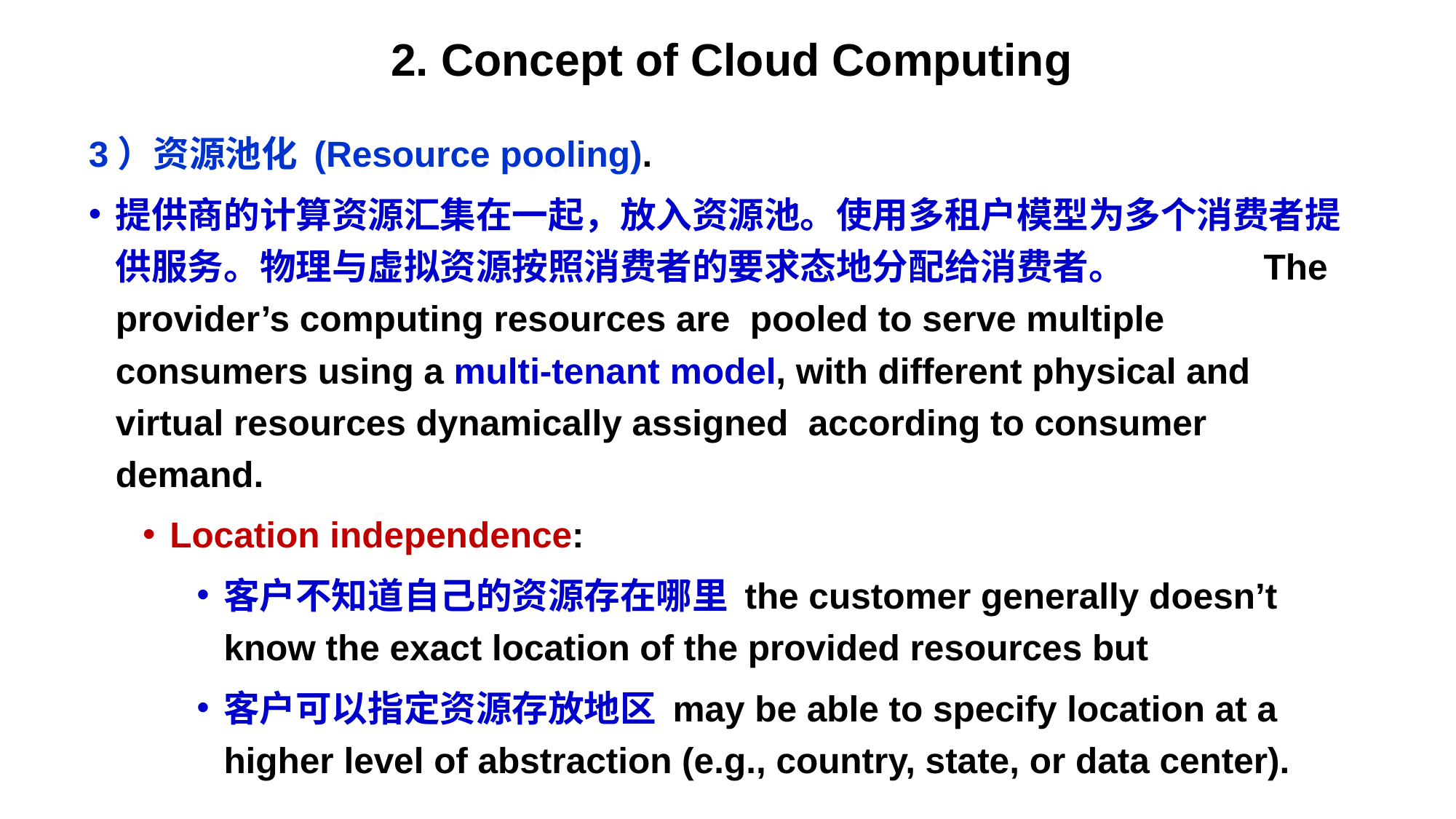

2. Concept of Cloud Computing
3）资源池化 (Resource pooling).
提供商的计算资源汇集在一起，放入资源池。使用多租户模型为多个消费者提供服务。物理与虚拟资源按照消费者的要求态地分配给消费者。                The provider’s computing resources are  pooled to serve multiple consumers using a multi-tenant model, with different physical and virtual resources dynamically assigned  according to consumer demand.
Location independence:
客户不知道自己的资源存在哪里 the customer generally doesn’t know the exact location of the provided resources but
客户可以指定资源存放地区 may be able to specify location at a higher level of abstraction (e.g., country, state, or data center).